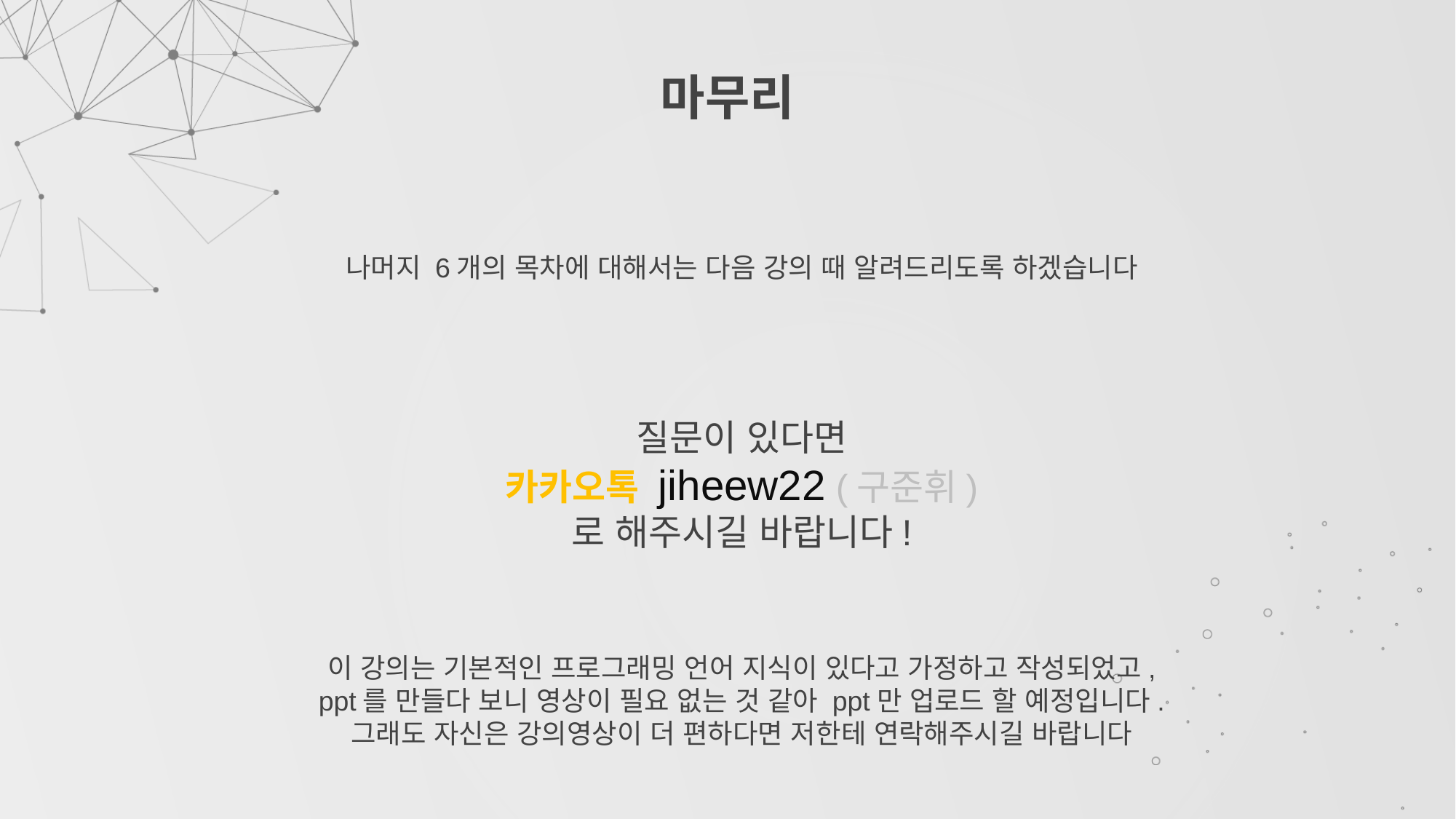

# 마무리

나머지 6개의 목차에 대해서는 다음 강의 때 알려드리도록 하겠습니다

질문이 있다면
카카오톡 jiheew22 (구준휘)
로 해주시길 바랍니다!

이 강의는 기본적인 프로그래밍 언어 지식이 있다고 가정하고 작성되었고,
ppt를 만들다 보니 영상이 필요 없는 것 같아 ppt만 업로드 할 예정입니다.
그래도 자신은 강의영상이 더 편하다면 저한테 연락해주시길 바랍니다